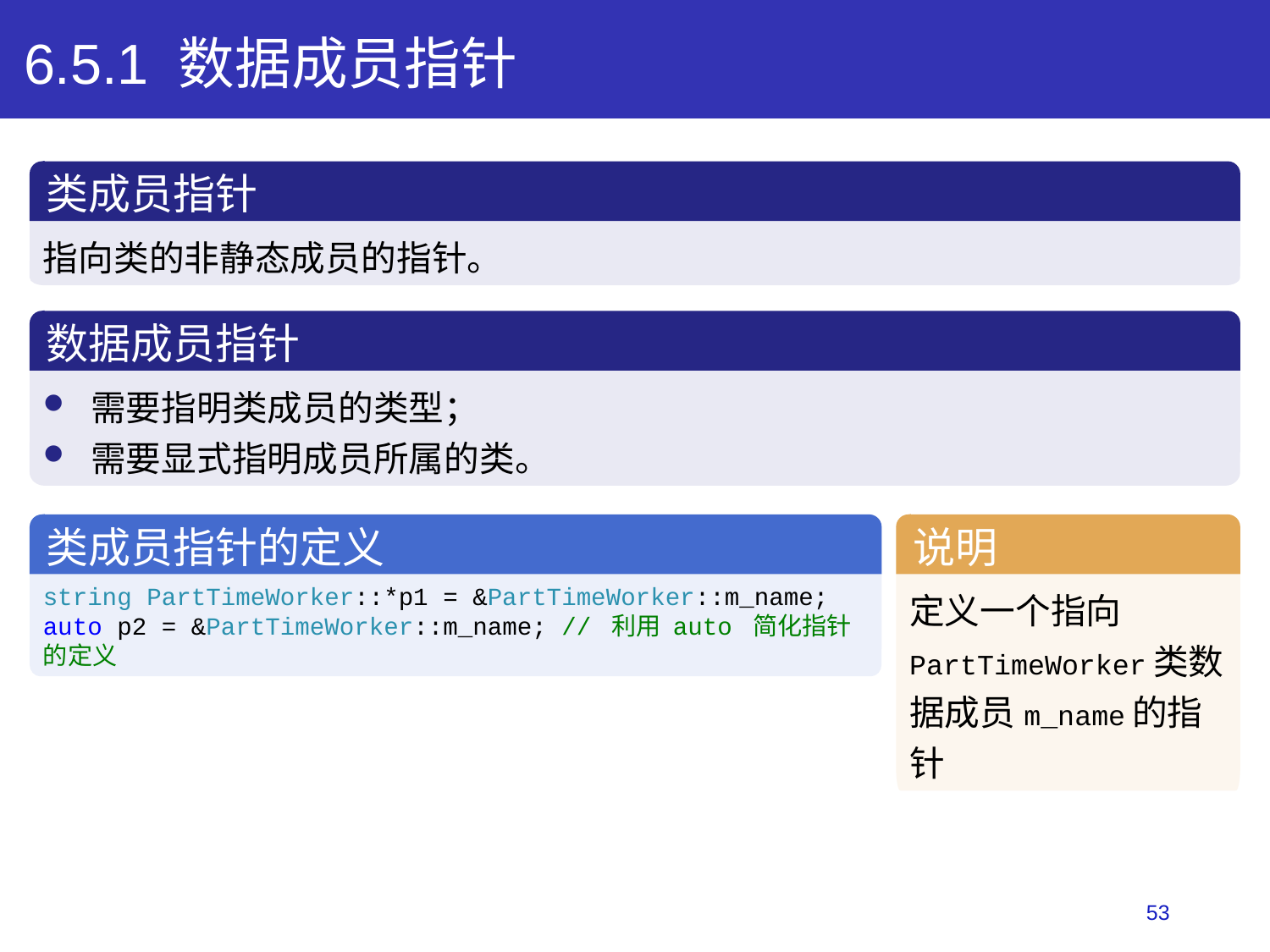

6.5.1 数据成员指针
类成员指针
指向类的非静态成员的指针。
数据成员指针
需要指明类成员的类型；
需要显式指明成员所属的类。
类成员指针的定义

string PartTimeWorker::*p1 = &PartTimeWorker::m_name;
auto p2 = &PartTimeWorker::m_name; // 利用 auto 简化指针的定义
说明

定义一个指向PartTimeWorker类数据成员m_name的指针
53